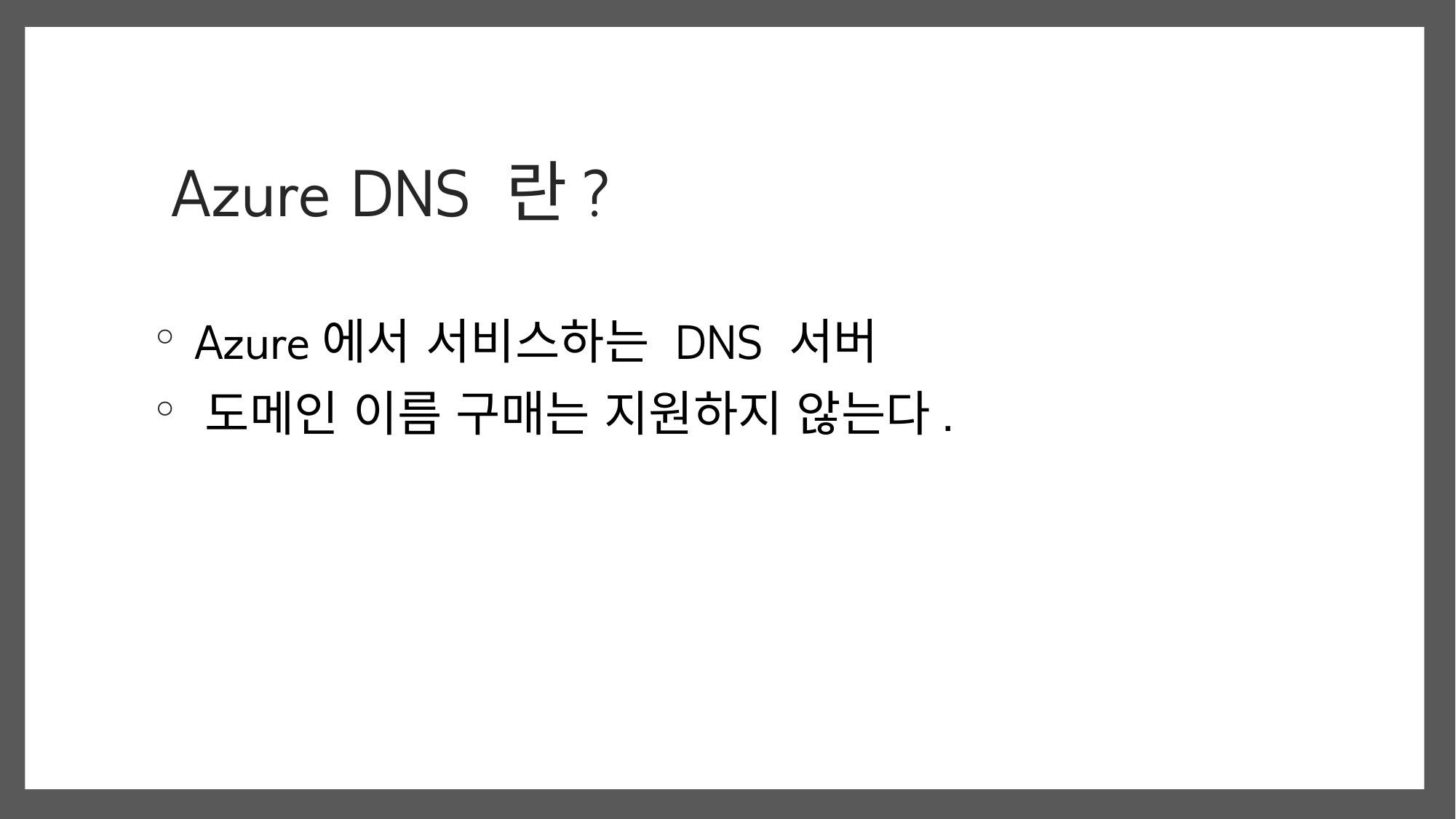

# Azure DNS 란?
 Azure에서 서비스하는 DNS 서버
 도메인 이름 구매는 지원하지 않는다.